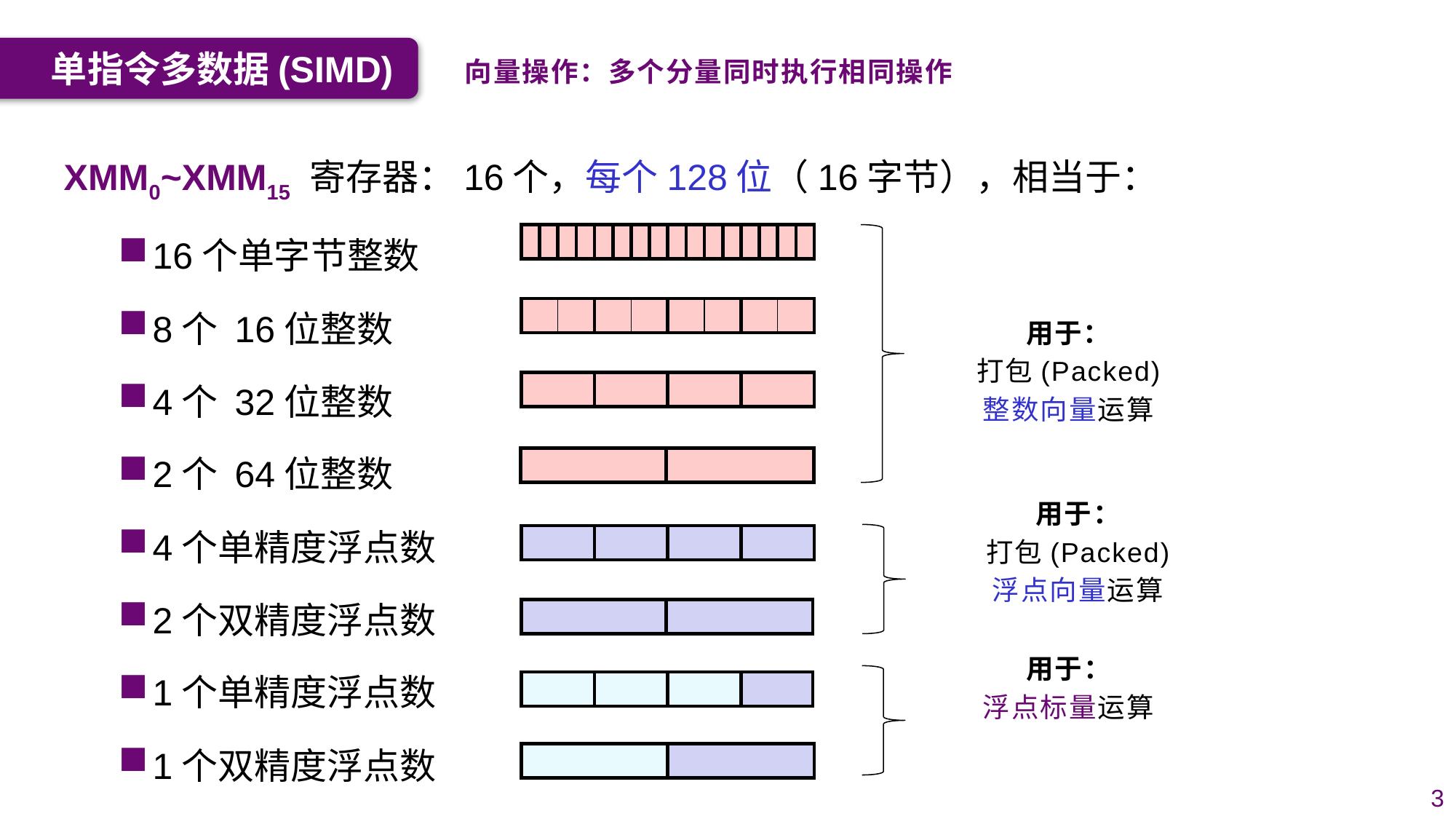

单指令多数据(SIMD)
向量操作：多个分量同时执行相同操作
XMM0~XMM15 寄存器：16个，每个128位（16字节），相当于：
16个单字节整数
8个 16位整数
4个 32位整数
2个 64位整数
4个单精度浮点数
2个双精度浮点数
1个单精度浮点数
1个双精度浮点数

用于：
打包(Packed)
整数向量运算

用于：
打包(Packed)
浮点向量运算

用于：
浮点标量运算

3